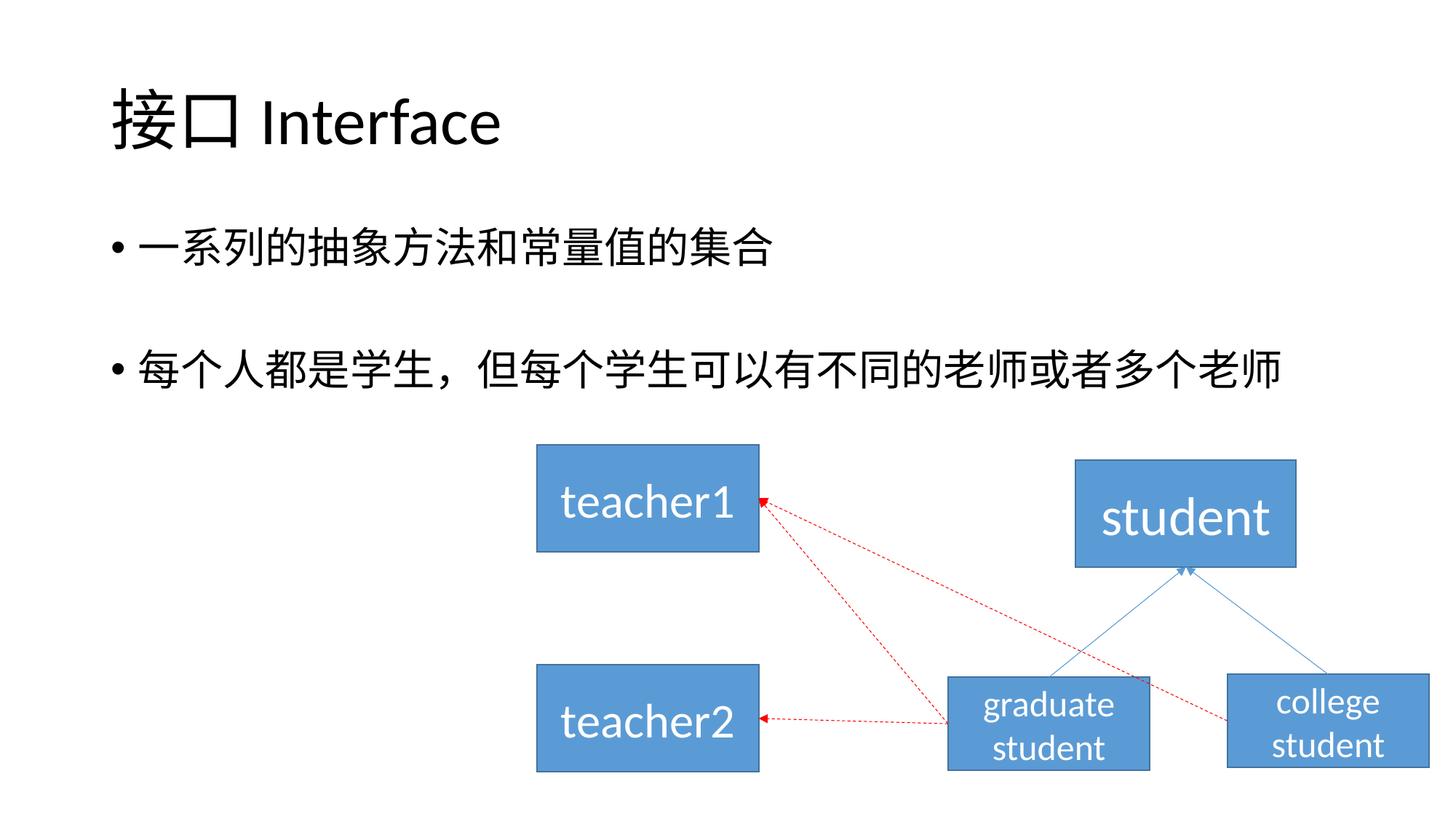

# 接口Interface
一系列的抽象方法和常量值的集合

每个人都是学生，但每个学生可以有不同的老师或者多个老师

teacher1
student
teacher2
college
student
graduate student